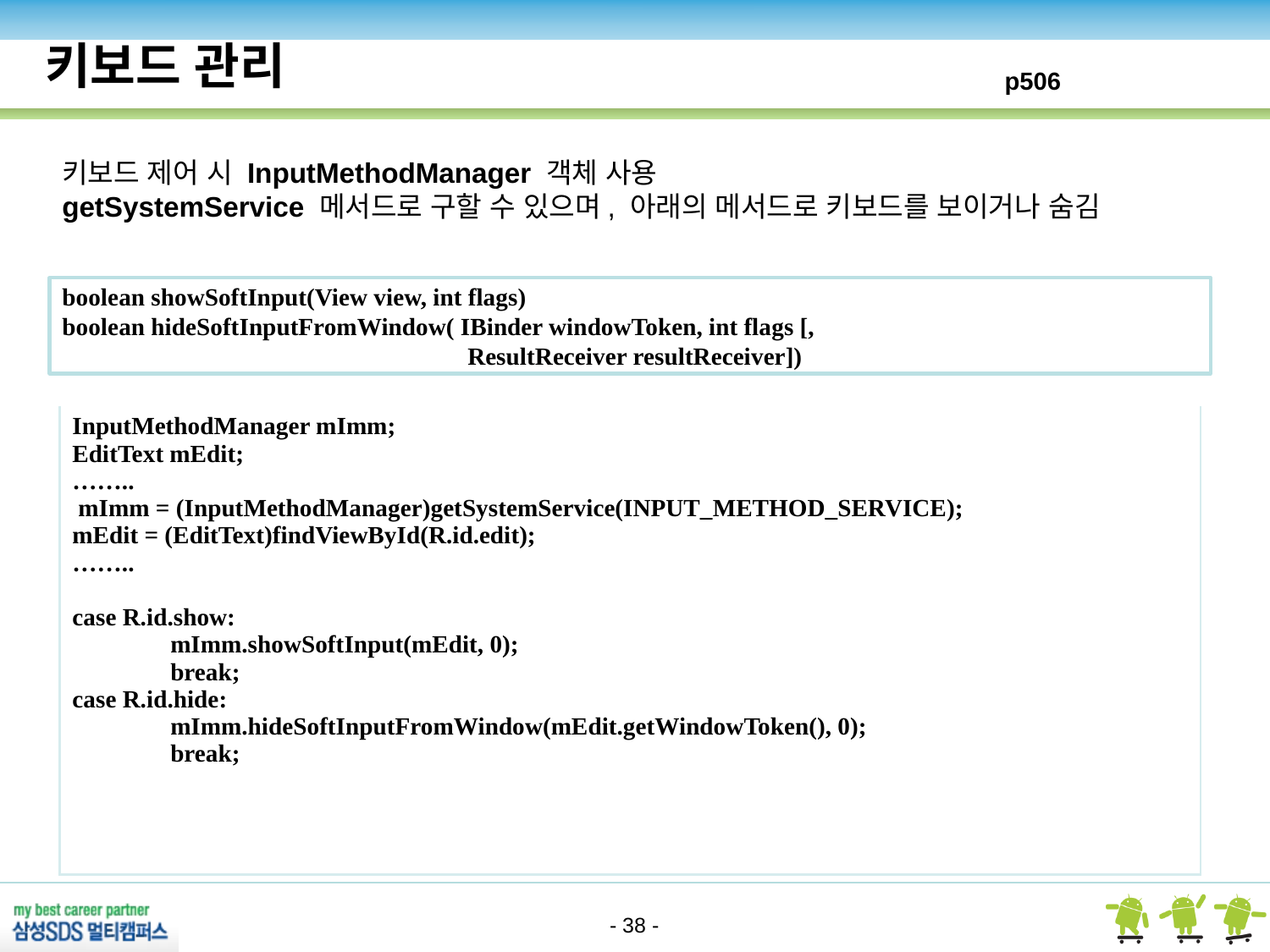

키보드 관리
p506
키보드 제어 시 InputMethodManager 객체 사용
getSystemService 메서드로 구할 수 있으며, 아래의 메서드로 키보드를 보이거나 숨김
boolean showSoftInput(View view, int flags)
boolean hideSoftInputFromWindow( IBinder windowToken, int flags [,
			    ResultReceiver resultReceiver])
| InputMethodManager mImm; EditText mEdit; …….. mImm = (InputMethodManager)getSystemService(INPUT\_METHOD\_SERVICE); mEdit = (EditText)findViewById(R.id.edit); …….. case R.id.show: mImm.showSoftInput(mEdit, 0); break; case R.id.hide: mImm.hideSoftInputFromWindow(mEdit.getWindowToken(), 0); break; |
| --- |
- 38 -